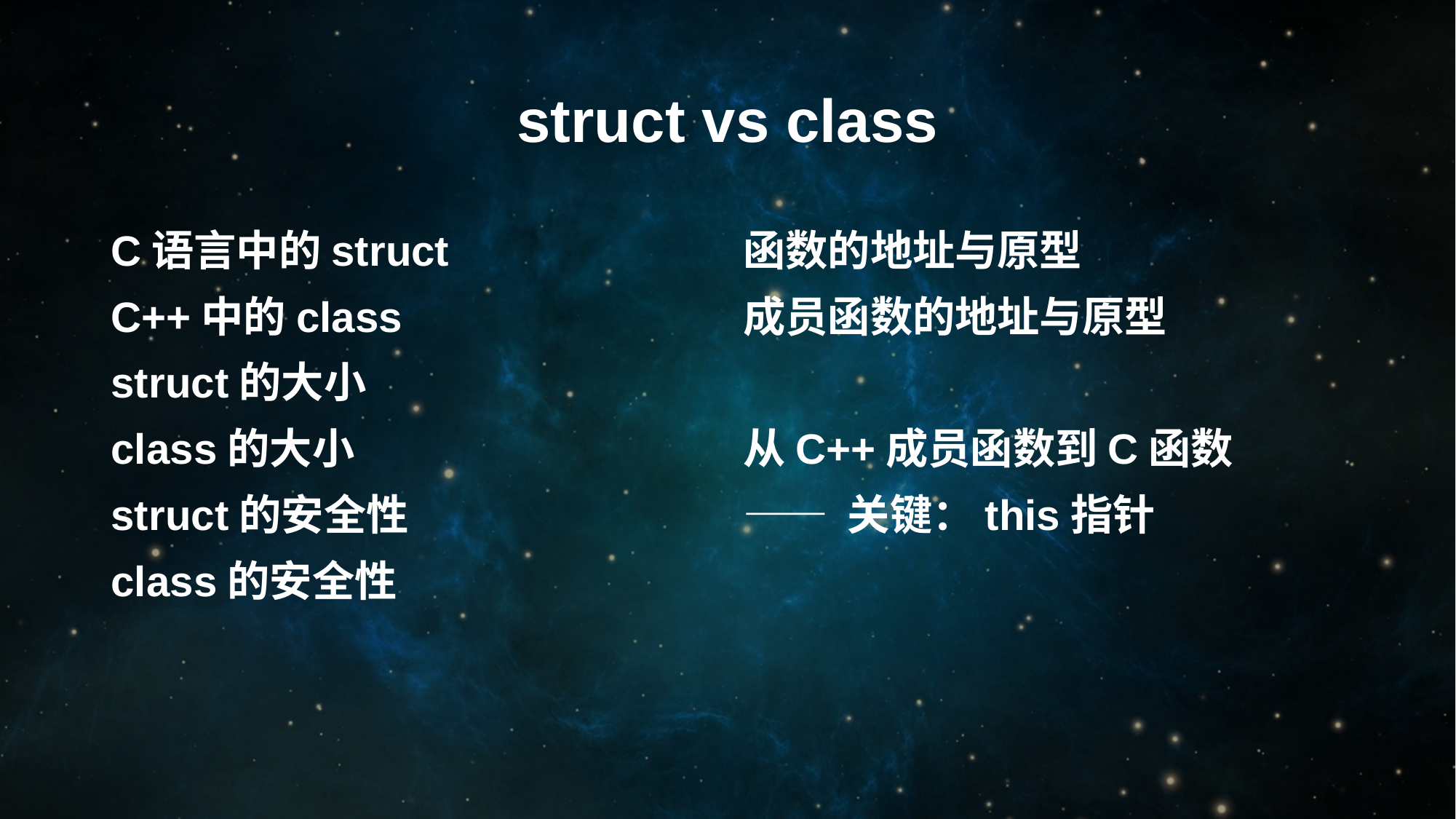

# struct vs class
C语言中的struct
C++中的class
struct的大小
class的大小
struct的安全性
class的安全性

函数的地址与原型
成员函数的地址与原型

从C++成员函数到C函数
—— 关键：this指针